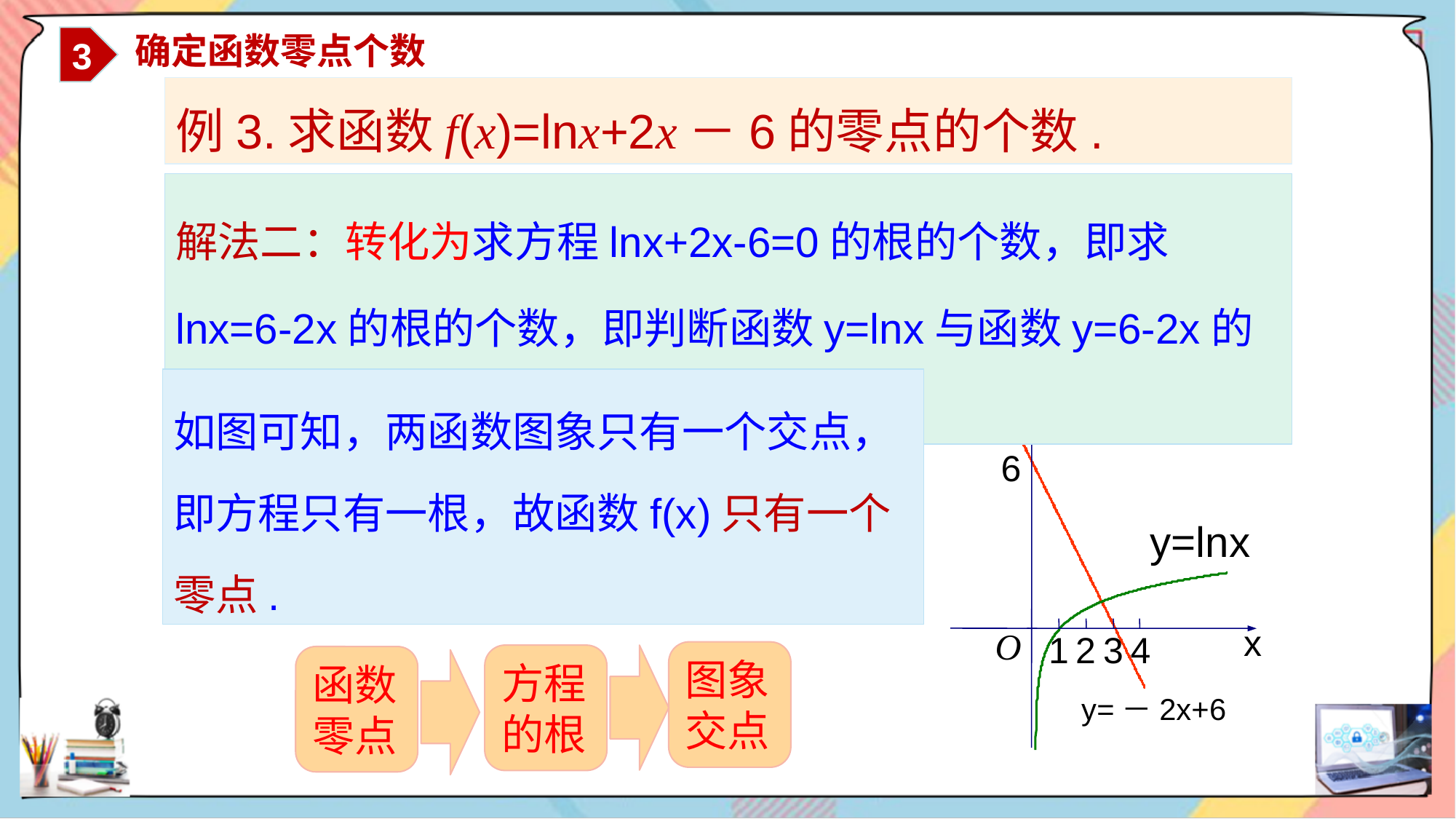

3
 确定函数零点个数
例3.求函数f(x)=lnx+2x－6的零点的个数.
解法二：转化为求方程lnx+2x-6=0的根的个数，即求lnx=6-2x的根的个数，即判断函数y=lnx与函数y=6-2x的交点个数.
y

6

x
O
1
2
3
4

如图可知，两函数图象只有一个交点，即方程只有一根，故函数f(x)只有一个零点.

y=lnx

图象交点

方程的根
函数零点

y=－2x+6